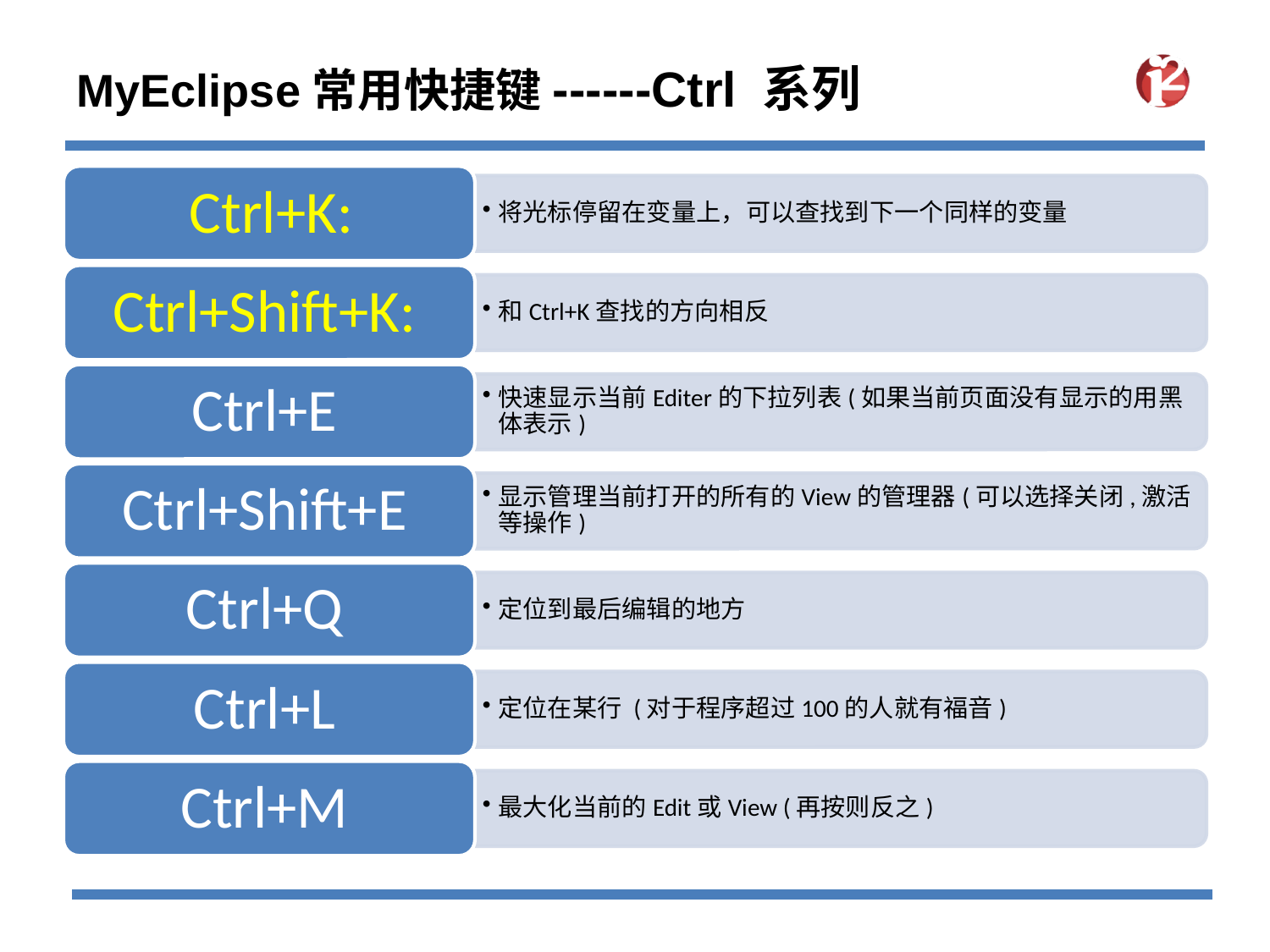

# MyEclipse常用快捷键------Ctrl 系列
将光标停留在变量上，可以查找到下一个同样的变量
Ctrl+K:
和Ctrl+K查找的方向相反
Ctrl+Shift+K:
快速显示当前Editer的下拉列表(如果当前页面没有显示的用黑体表示)
Ctrl+E
显示管理当前打开的所有的View的管理器(可以选择关闭,激活等操作)
Ctrl+Shift+E
定位到最后编辑的地方
Ctrl+Q
定位在某行 (对于程序超过100的人就有福音)
Ctrl+L
最大化当前的Edit或View (再按则反之)
Ctrl+M